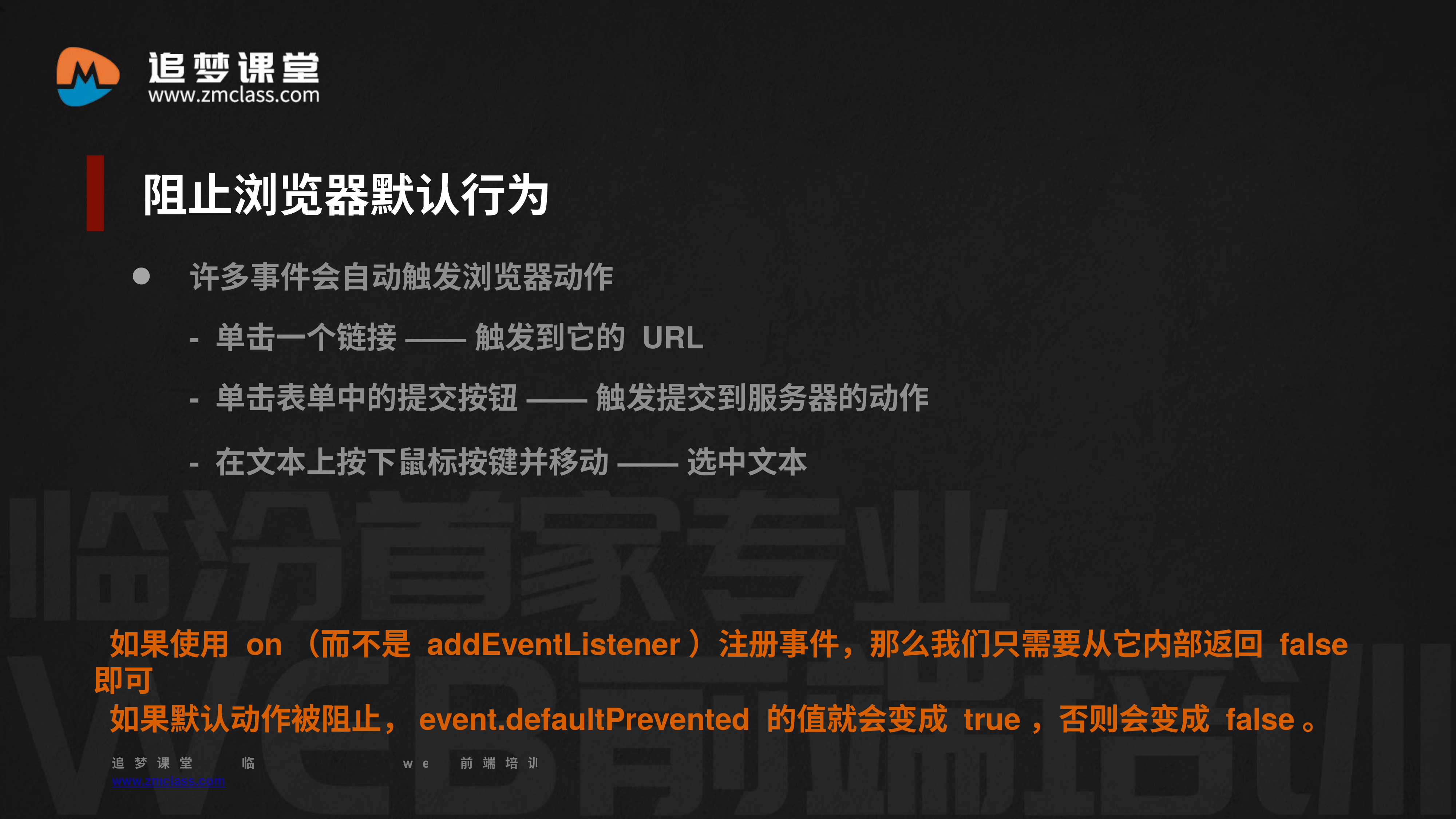

阻止浏览器默认行为
许多事件会自动触发浏览器动作

- 单击一个链接 —— 触发到它的 URL
- 单击表单中的提交按钮 —— 触发提交到服务器的动作
- 在文本上按下鼠标按键并移动 —— 选中文本
 如果使用 on（而不是 addEventListener）注册事件，那么我们只需要从它内部返回 false 即可
 如果默认动作被阻止，event.defaultPrevented 的值就会变成 true，否则会变成 false。
追梦课堂   临汾首家专业的web前端培训机构                                                          www.zmclass.com
14